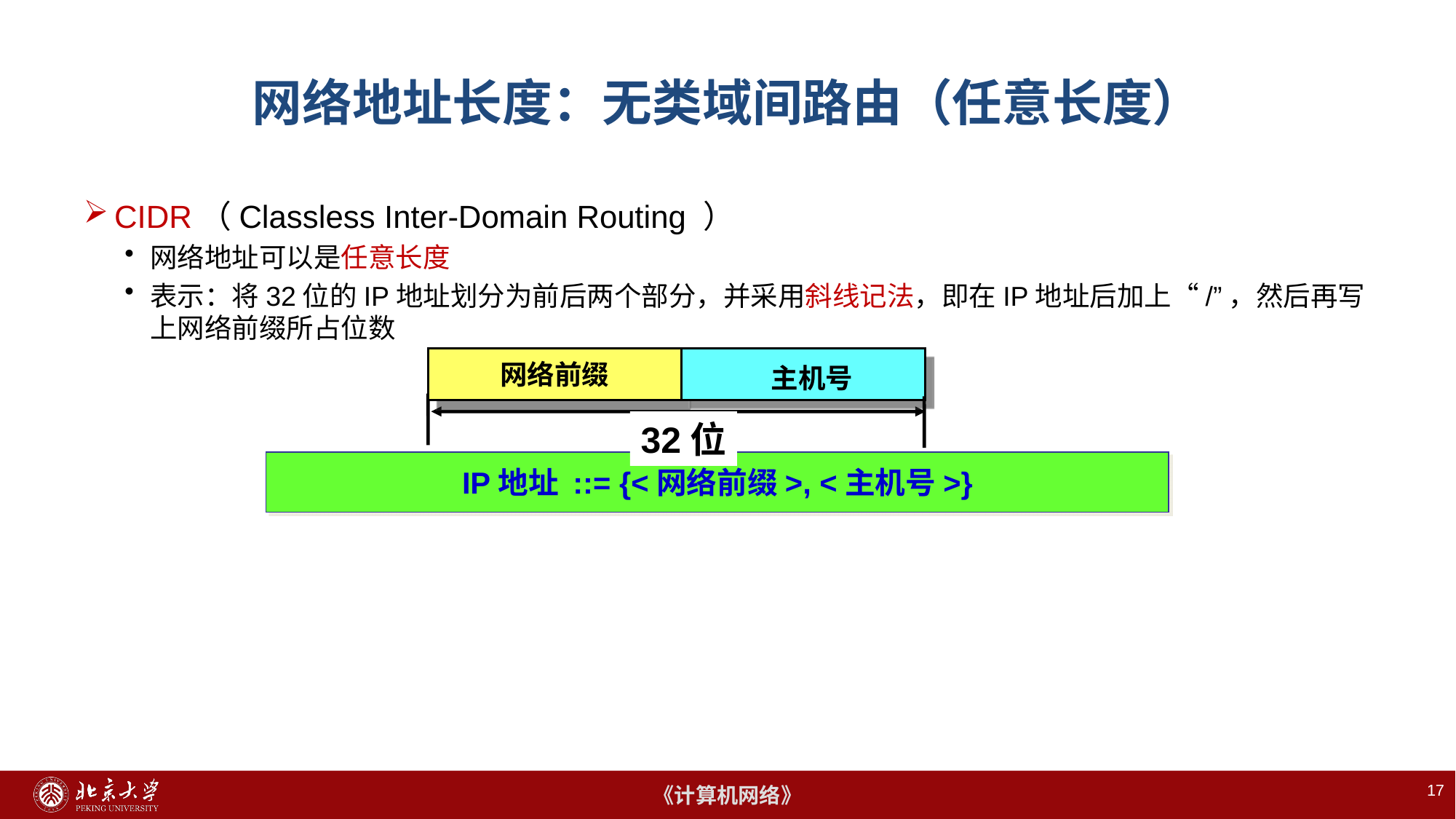

# 网络地址长度：无类域间路由（任意长度）
CIDR（Classless Inter-Domain Routing ）
网络地址可以是任意长度
表示：将32位的IP地址划分为前后两个部分，并采用斜线记法，即在IP地址后加上“/”，然后再写上网络前缀所占位数

网络前缀

主机号

32位

IP地址 ::= {<网络前缀>, <主机号>}

17